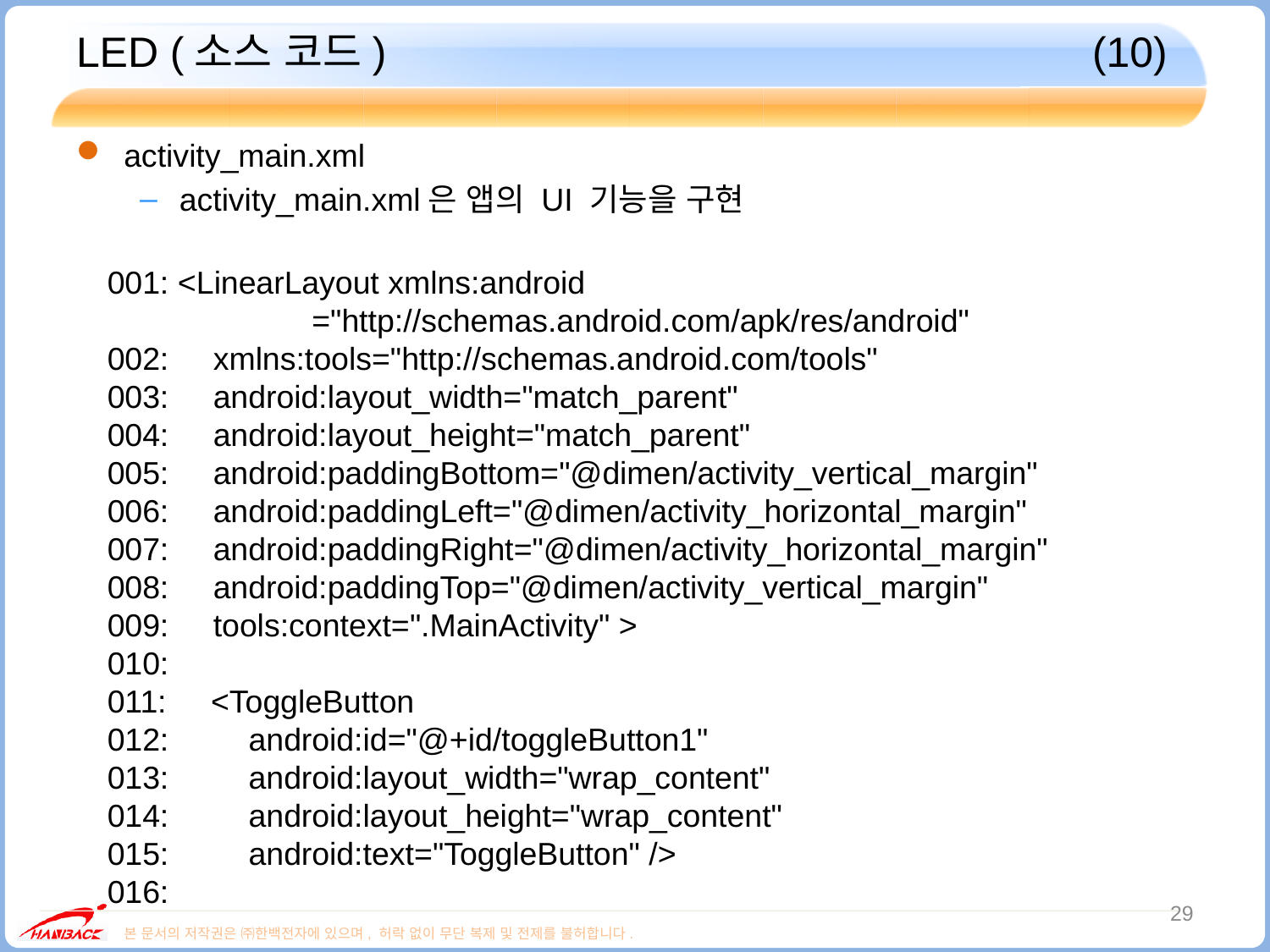

# LED (소스 코드)						(10)
activity_main.xml
activity_main.xml은 앱의 UI 기능을 구현
001: <LinearLayout xmlns:android
                       ="http://schemas.android.com/apk/res/android"
002:     xmlns:tools="http://schemas.android.com/tools"
003:     android:layout_width="match_parent"
004:     android:layout_height="match_parent"
005:     android:paddingBottom="@dimen/activity_vertical_margin"
006:     android:paddingLeft="@dimen/activity_horizontal_margin"
007:     android:paddingRight="@dimen/activity_horizontal_margin"
008:     android:paddingTop="@dimen/activity_vertical_margin"
009:     tools:context=".MainActivity" >
010:
011:     <ToggleButton
012:         android:id="@+id/toggleButton1"
013:         android:layout_width="wrap_content"
014:         android:layout_height="wrap_content"
015:         android:text="ToggleButton" />
016:
29